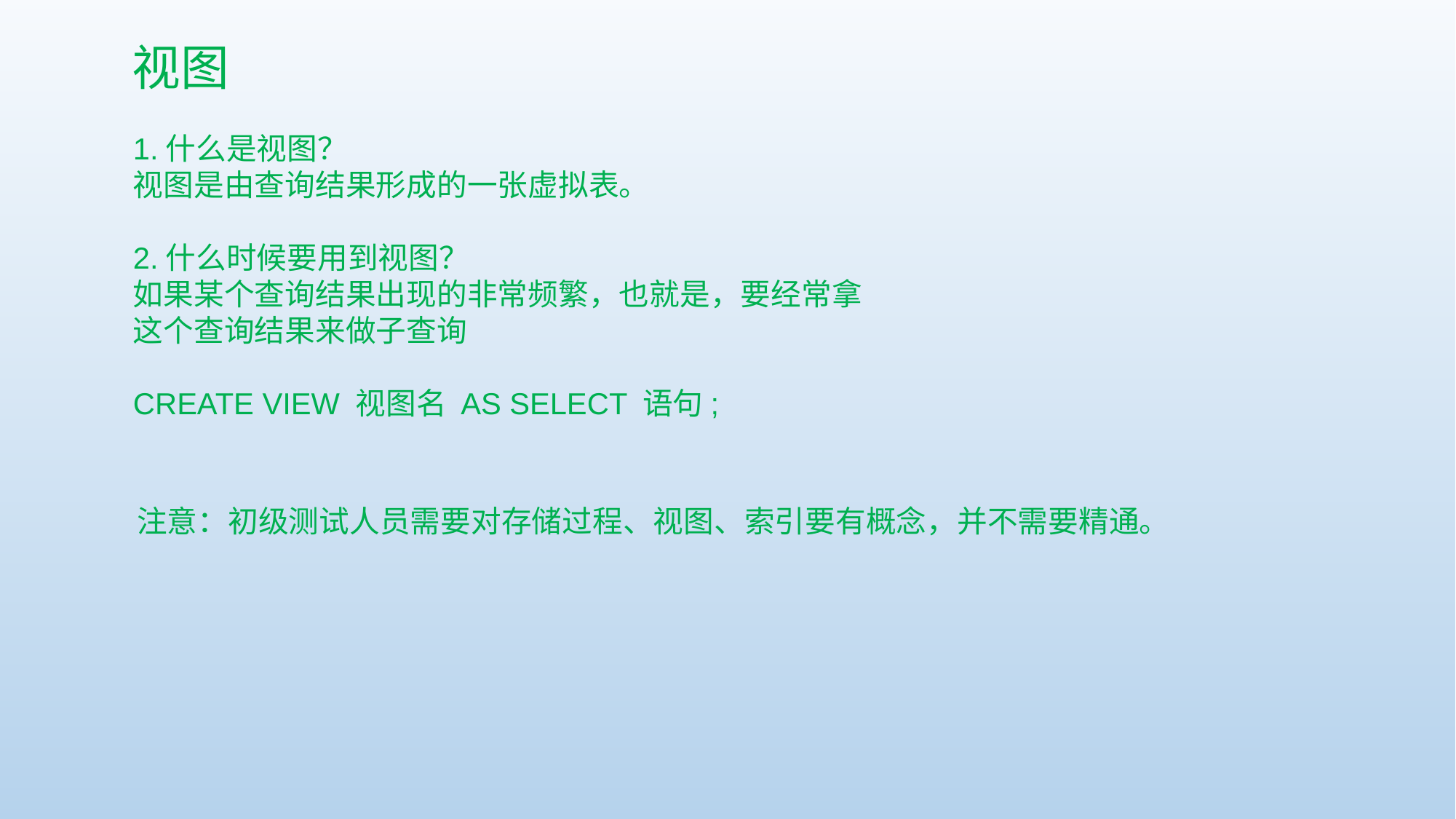

视图

1.什么是视图？视图是由查询结果形成的一张虚拟表。
2.什么时候要用到视图？如果某个查询结果出现的非常频繁，也就是，要经常拿这个查询结果来做子查询

CREATE VIEW 视图名 AS SELECT 语句;
注意：初级测试人员需要对存储过程、视图、索引要有概念，并不需要精通。